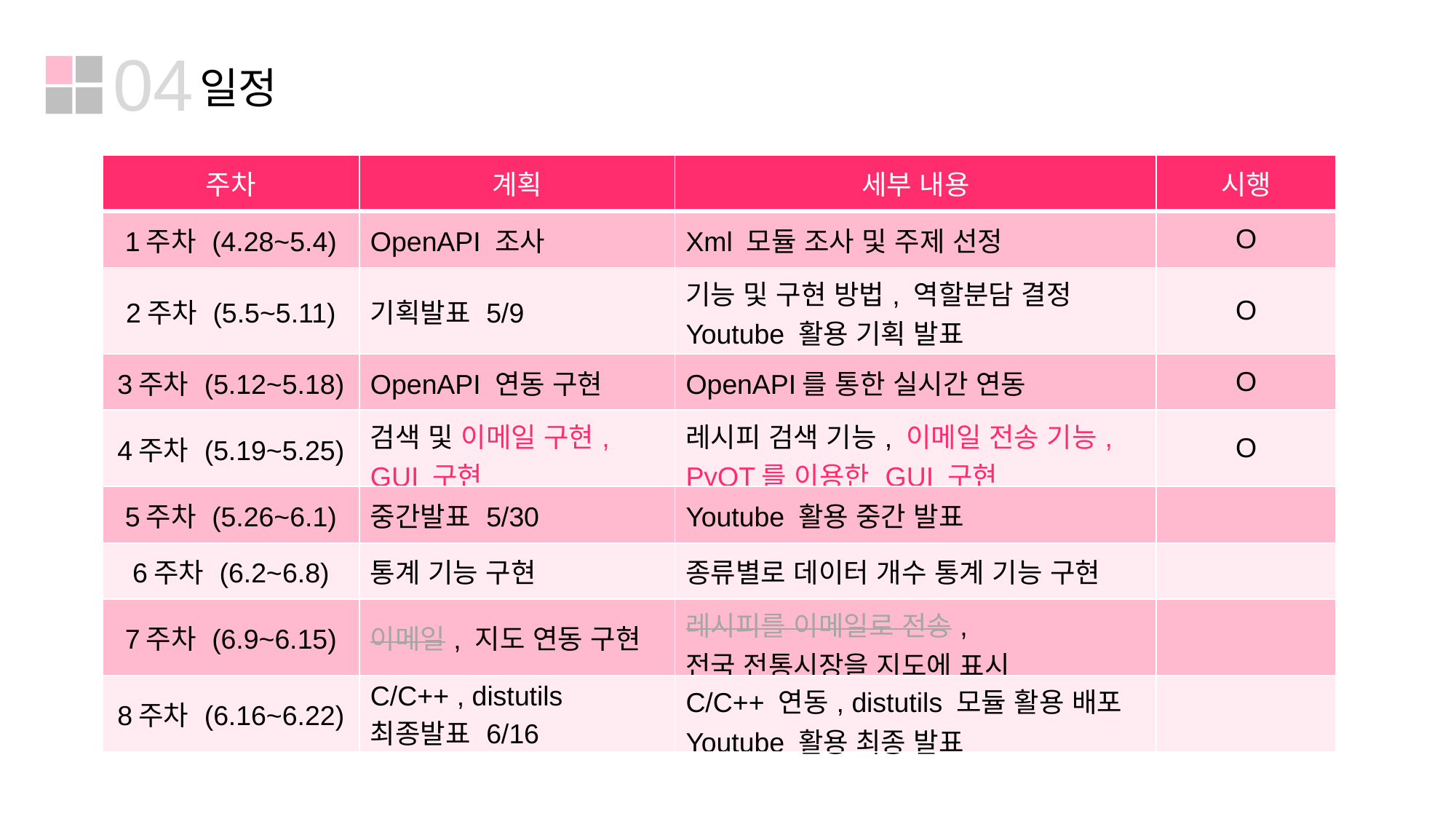

04
일정

| 주차 | 계획 | 세부 내용 | 시행 |
| --- | --- | --- | --- |
| 1주차 (4.28~5.4) | OpenAPI 조사 | Xml 모듈 조사 및 주제 선정 | O |
| 2주차 (5.5~5.11) | 기획발표 5/9 | 기능 및 구현 방법, 역할분담 결정 Youtube 활용 기획 발표 | O |
| 3주차 (5.12~5.18) | OpenAPI 연동 구현 | OpenAPI를 통한 실시간 연동 | O |
| 4주차 (5.19~5.25) | 검색 및 이메일 구현, GUI 구현 | 레시피 검색 기능, 이메일 전송 기능, PyQT를 이용한 GUI 구현 | O |
| 5주차 (5.26~6.1) | 중간발표 5/30 | Youtube 활용 중간 발표 |  |
| 6주차 (6.2~6.8) | 통계 기능 구현 | 종류별로 데이터 개수 통계 기능 구현 |  |
| 7주차 (6.9~6.15) | 이메일, 지도 연동 구현 | 레시피를 이메일로 전송, 전국 전통시장을 지도에 표시 |  |
| 8주차 (6.16~6.22) | C/C++ , distutils 최종발표 6/16 | C/C++ 연동, distutils 모듈 활용 배포 Youtube 활용 최종 발표 |  |